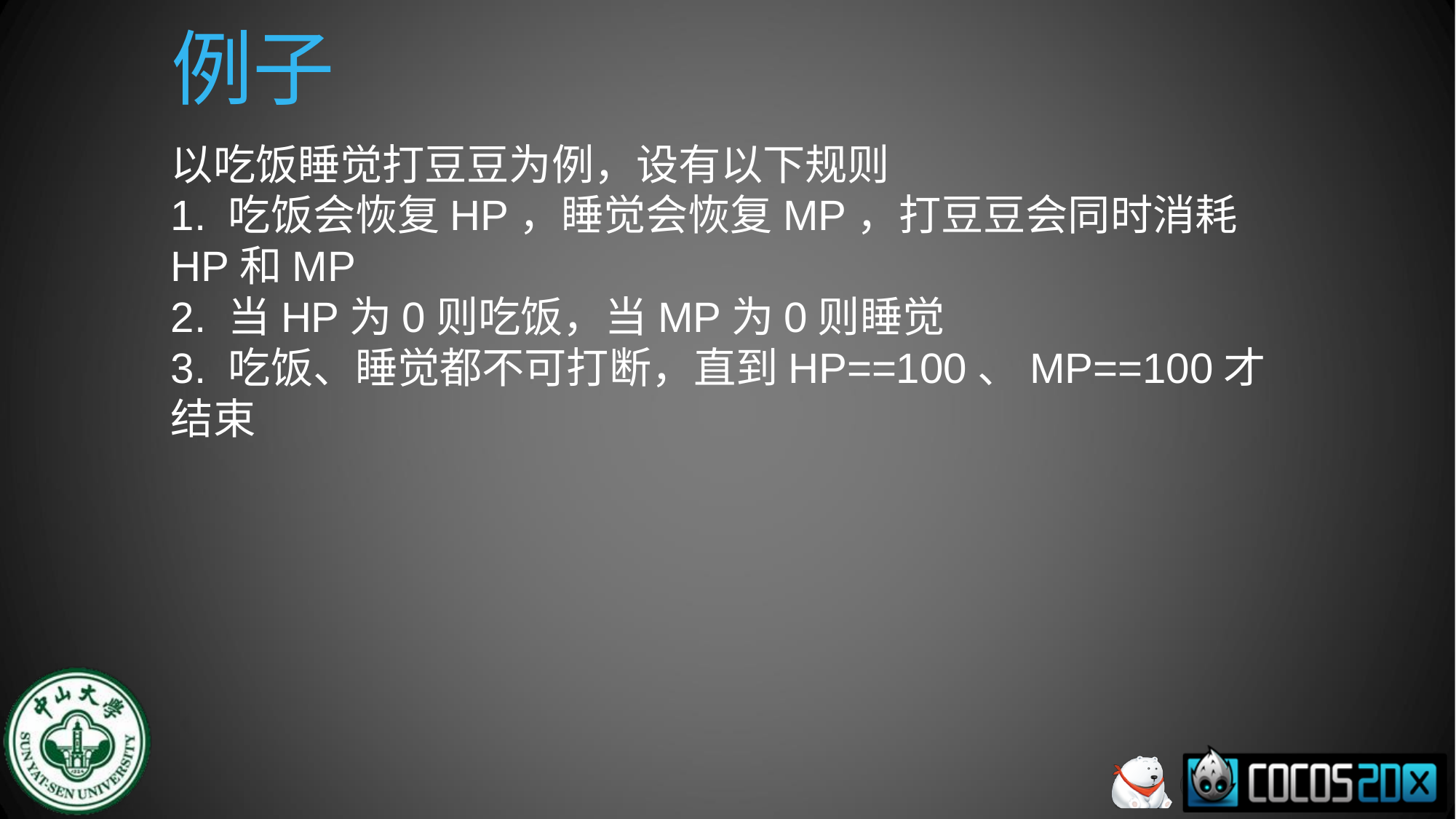

# 例子
以吃饭睡觉打豆豆为例，设有以下规则
1. 吃饭会恢复HP，睡觉会恢复MP，打豆豆会同时消耗HP和MP
2. 当HP为0则吃饭，当MP为0则睡觉
3. 吃饭、睡觉都不可打断，直到HP==100、MP==100才结束